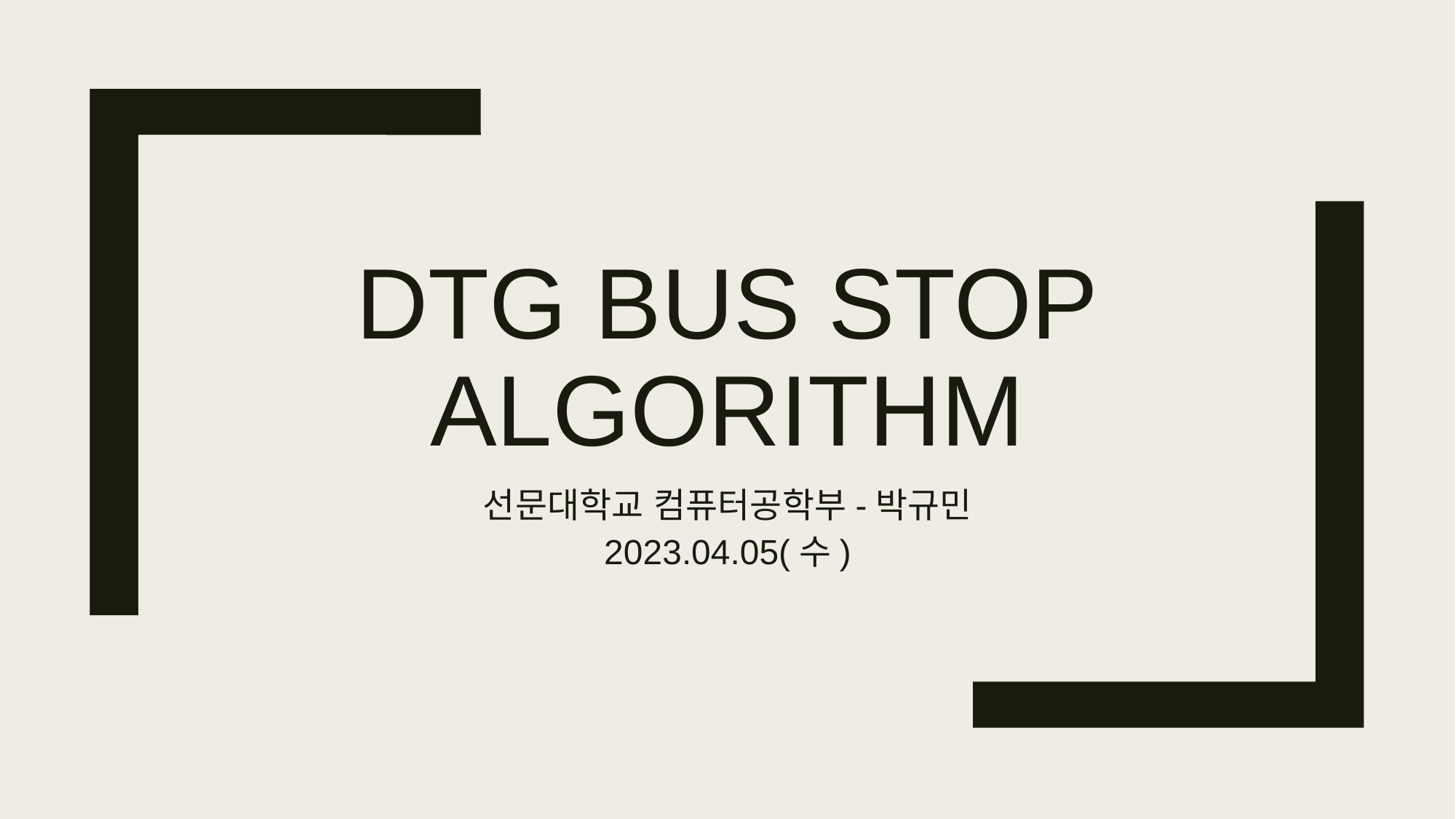

# DTG Bus Stop algorithm
선문대학교 컴퓨터공학부-박규민
2023.04.05(수)